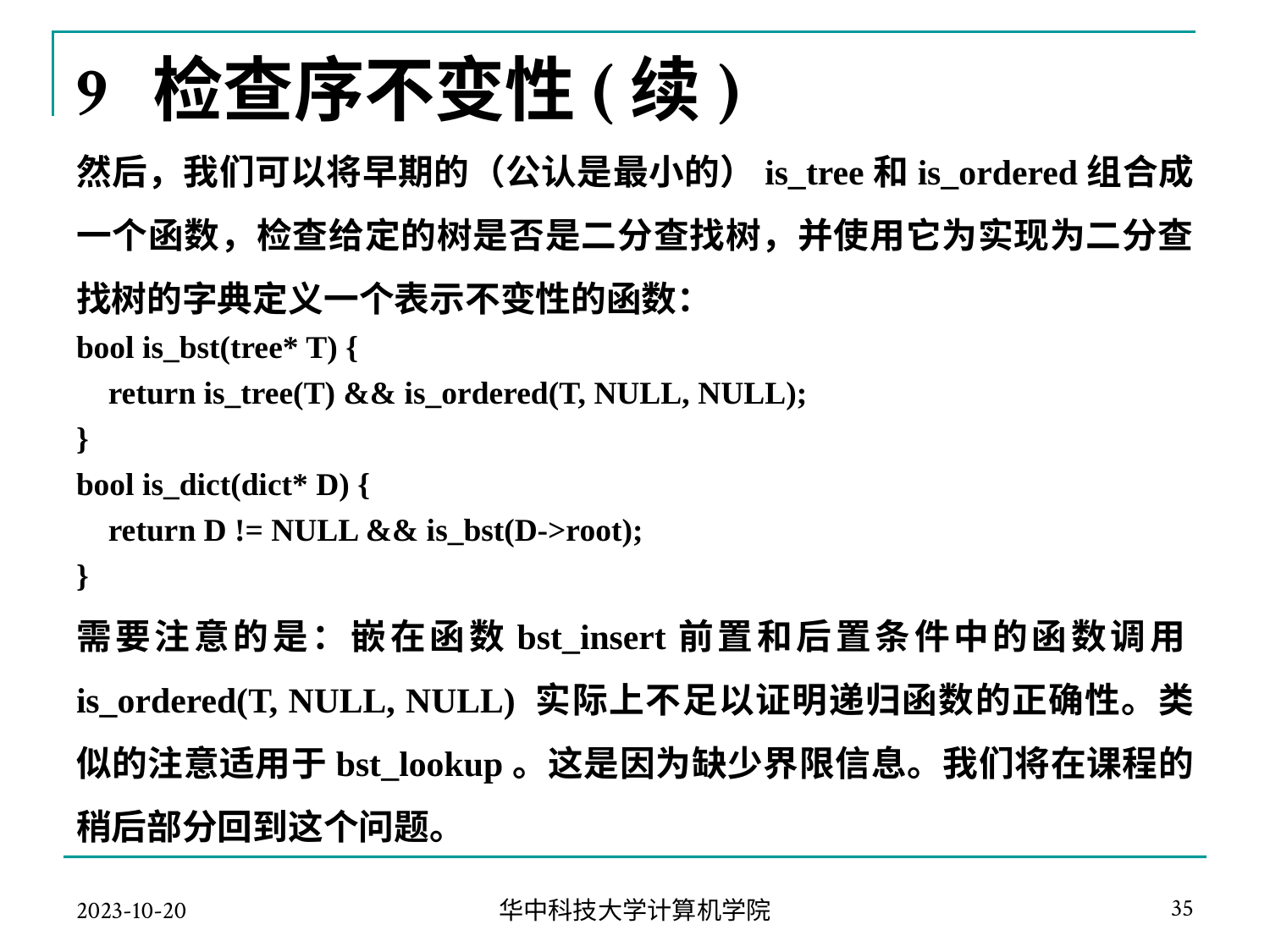

# 9  检查序不变性(续)
然后，我们可以将早期的（公认是最小的）is_tree和is_ordered组合成一个函数，检查给定的树是否是二分查找树，并使用它为实现为二分查找树的字典定义一个表示不变性的函数：
bool is_bst(tree* T) {
    return is_tree(T) && is_ordered(T, NULL, NULL);
}
bool is_dict(dict* D) {
    return D != NULL && is_bst(D->root);
}
需要注意的是：嵌在函数bst_insert前置和后置条件中的函数调用is_ordered(T, NULL, NULL) 实际上不足以证明递归函数的正确性。类似的注意适用于bst_lookup。这是因为缺少界限信息。我们将在课程的稍后部分回到这个问题。

2023-10-20
35
华中科技大学计算机学院